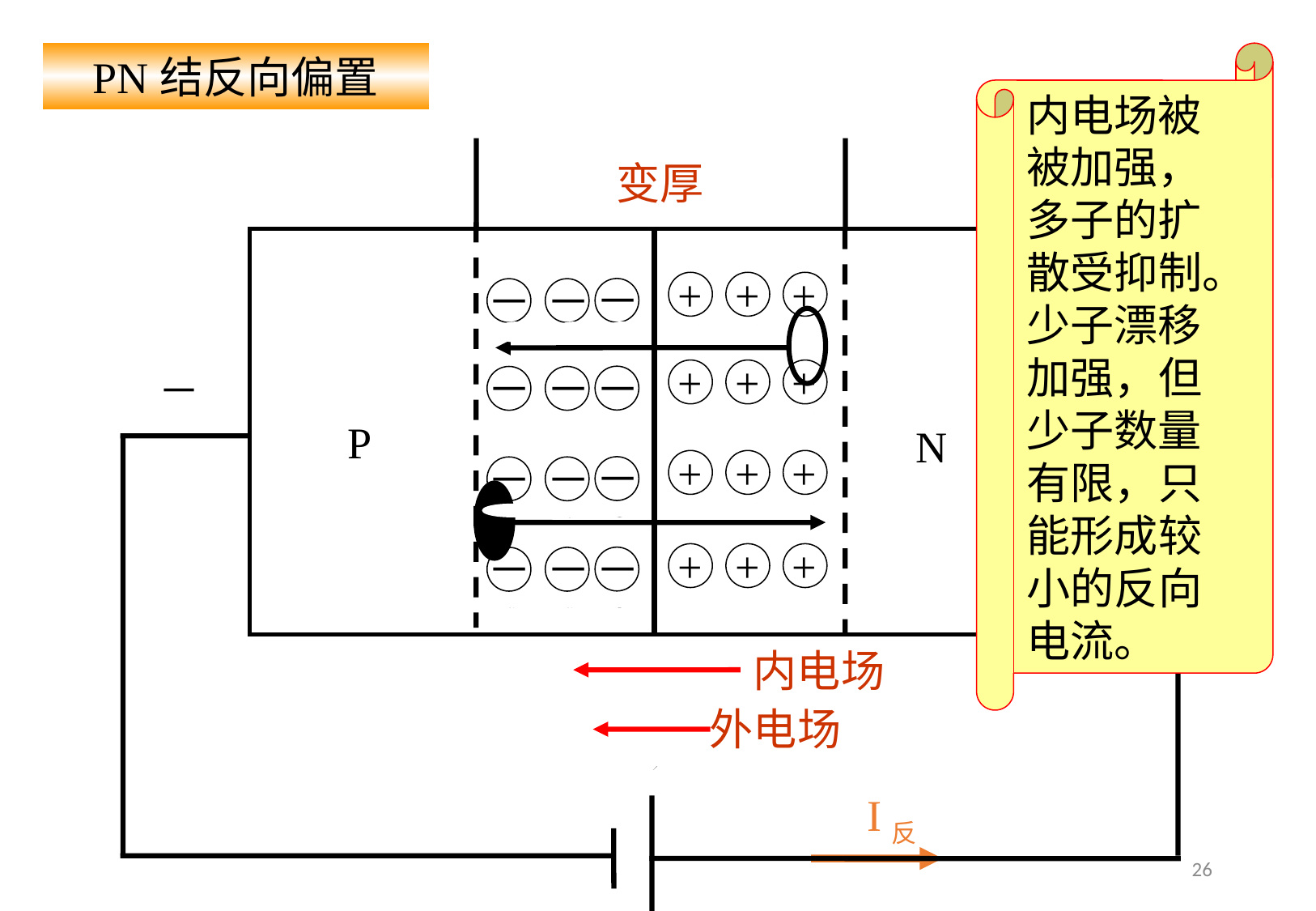

PN结反向偏置
内电场被被加强，多子的扩散受抑制。少子漂移加强，但少子数量有限，只能形成较小的反向电流。

变厚

+

+

+

+

+

+

+

+

+

+

+

+

－

－

－

－

－

－

－

－

－

－

－

－

_
+
P
N

内电场

外电场

I反

26